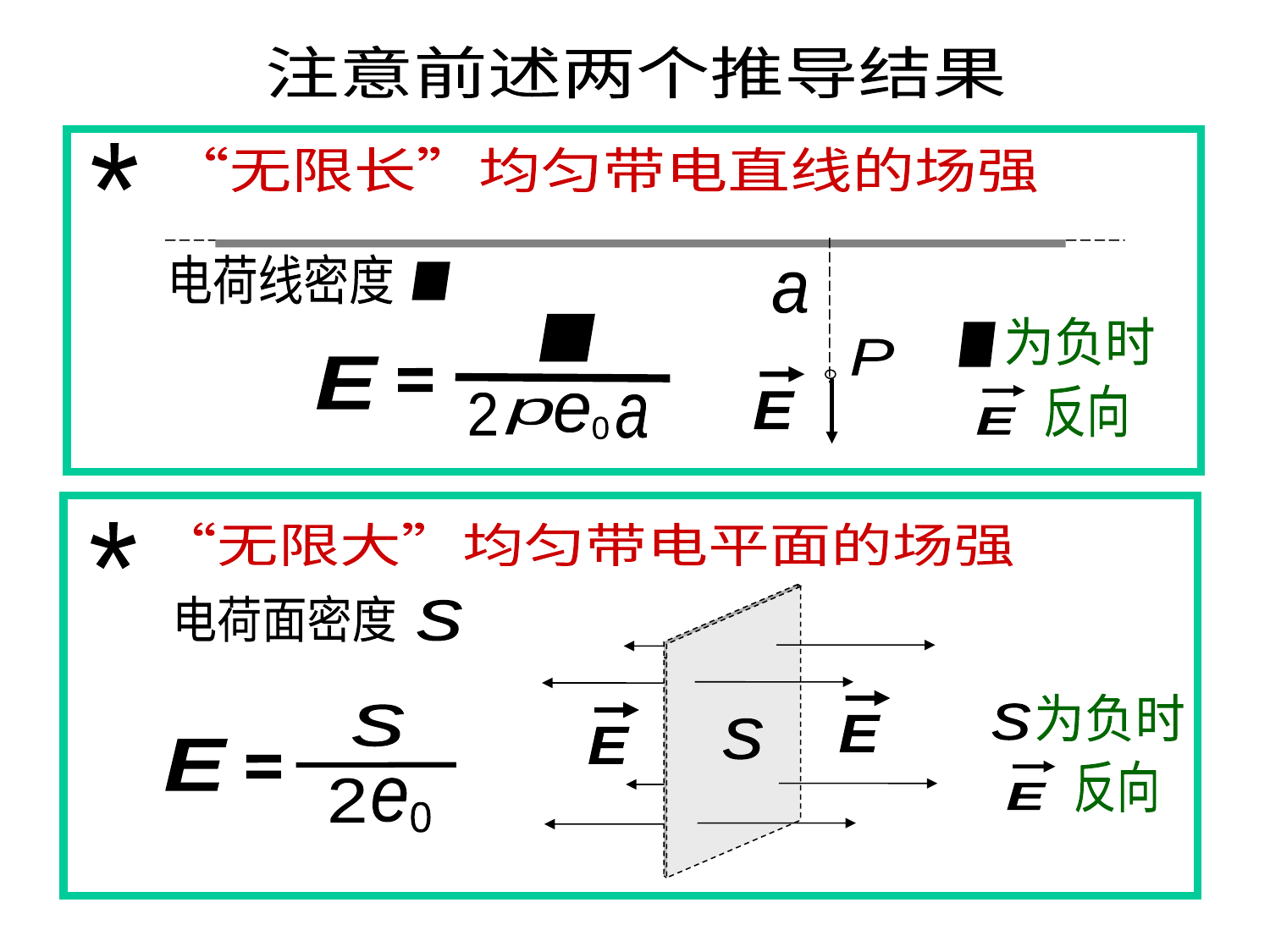

两个常用公式
注意前述两个推导结果

*
“无限长”均匀带电直线的场强

电荷线密度
λ
a
λ
为负时
λ
P
E

E

反向

E
2
ε
0
a
π

*
“无限大”均匀带电平面的场强

E

E
σ
电荷面密度
σ
为负时
σ
反向

E
σ
E

ε
0
2